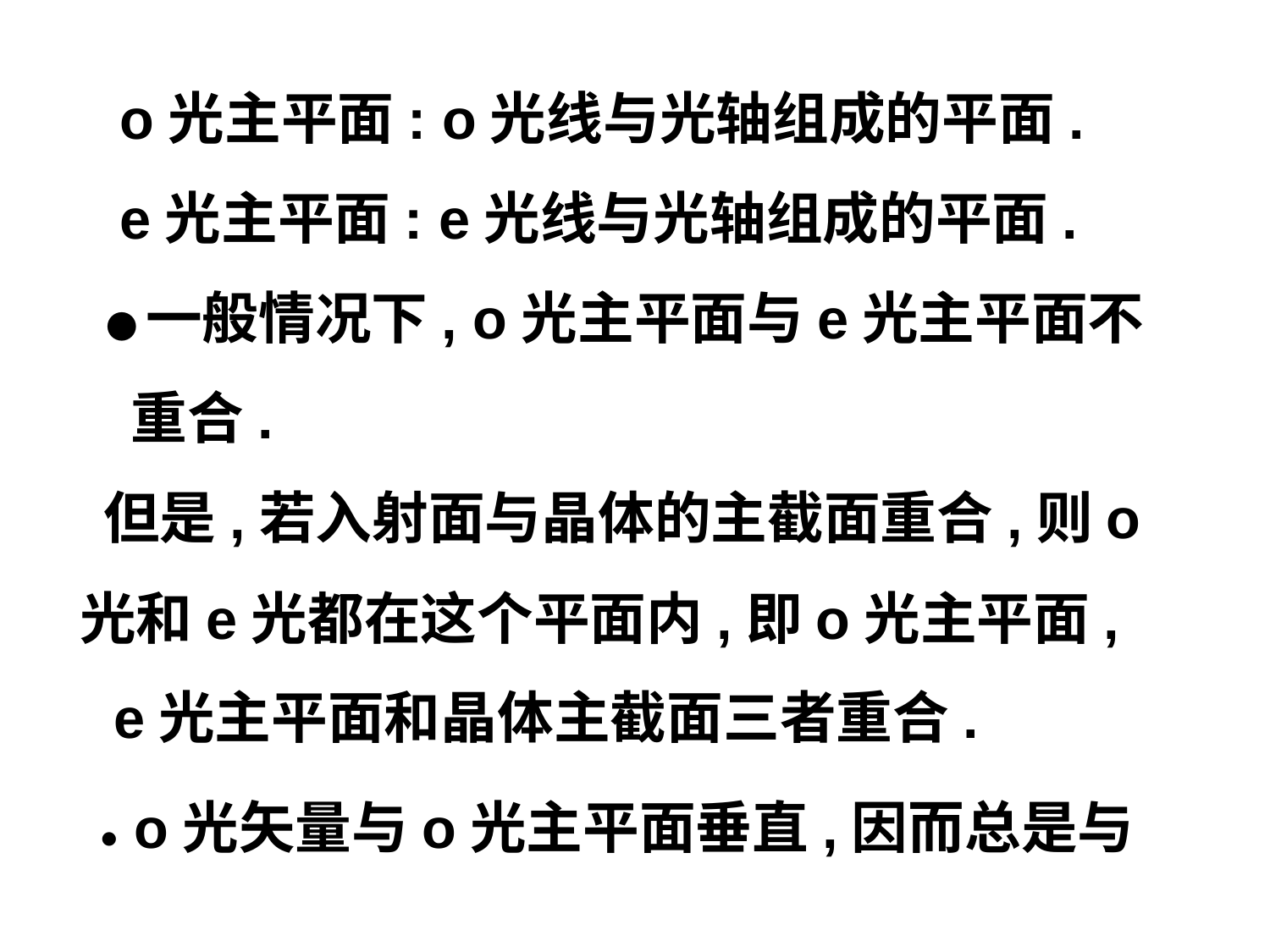

o光主平面: o光线与光轴组成的平面.
e光主平面: e光线与光轴组成的平面.
●一般情况下, o光主平面与e光主平面不
重合.
但是,若入射面与晶体的主截面重合,则o
光和e光都在这个平面内,即o光主平面,
e光主平面和晶体主截面三者重合.
● o光矢量与o光主平面垂直,因而总是与